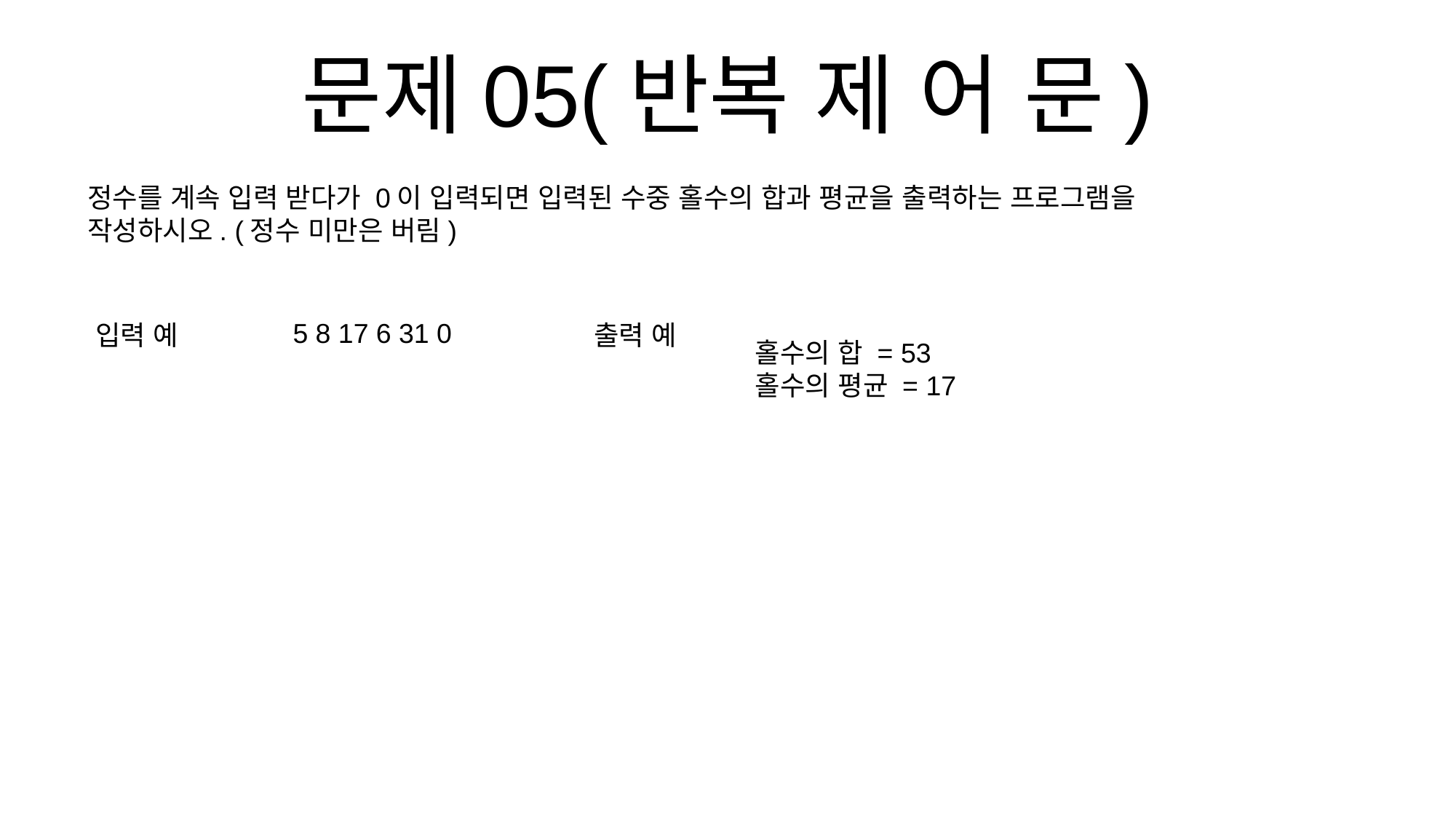

문제05(반복 제 어 문)
정수를 계속 입력 받다가 0이 입력되면 입력된 수중 홀수의 합과 평균을 출력하는 프로그램을
작성하시오. (정수 미만은 버림)
5 8 17 6 31 0
입력 예
출력 예
홀수의 합 = 53
홀수의 평균 = 17